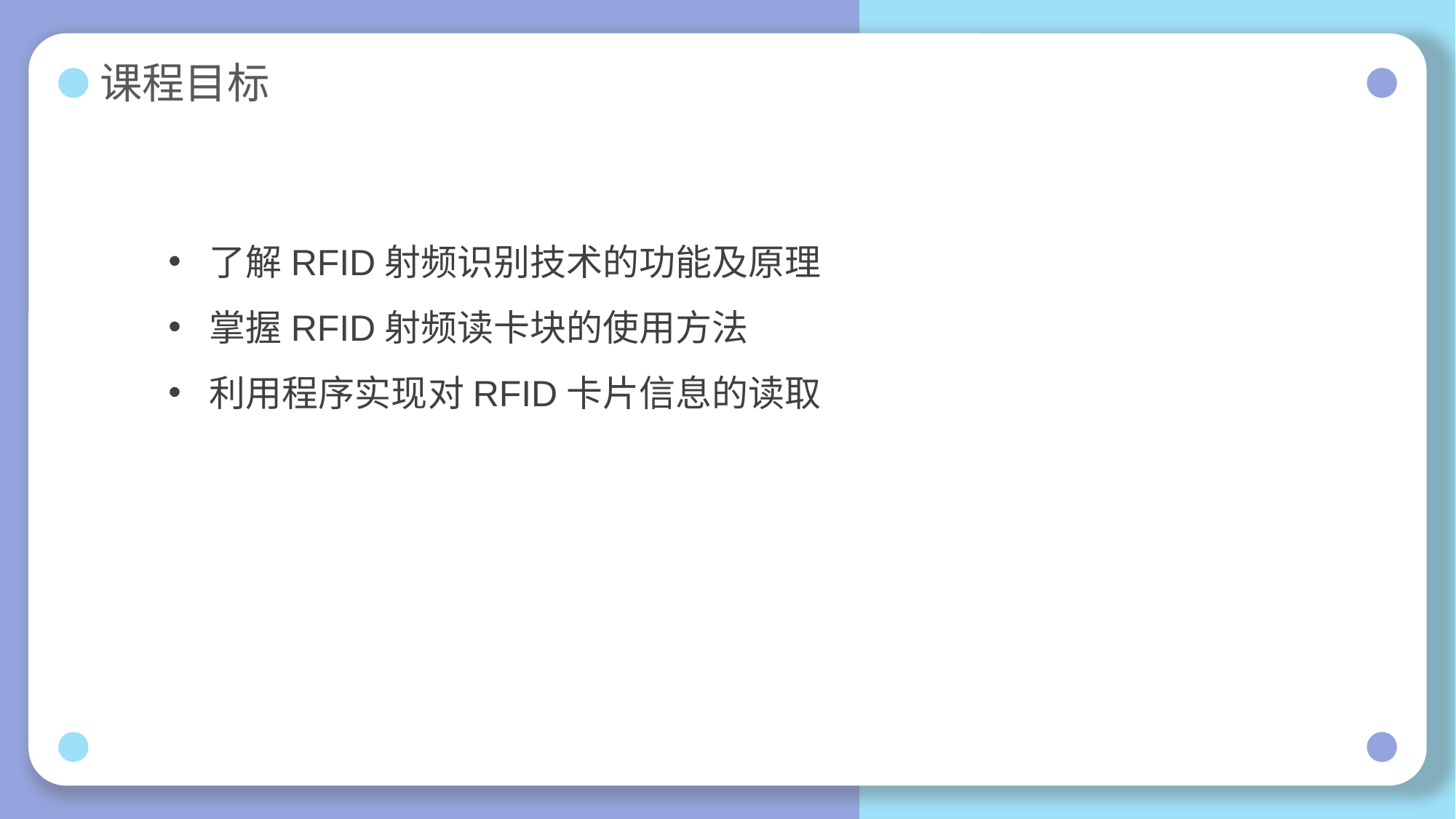

# 课程目标
了解RFID射频识别技术的功能及原理
掌握RFID射频读卡块的使用方法
利用程序实现对RFID卡片信息的读取